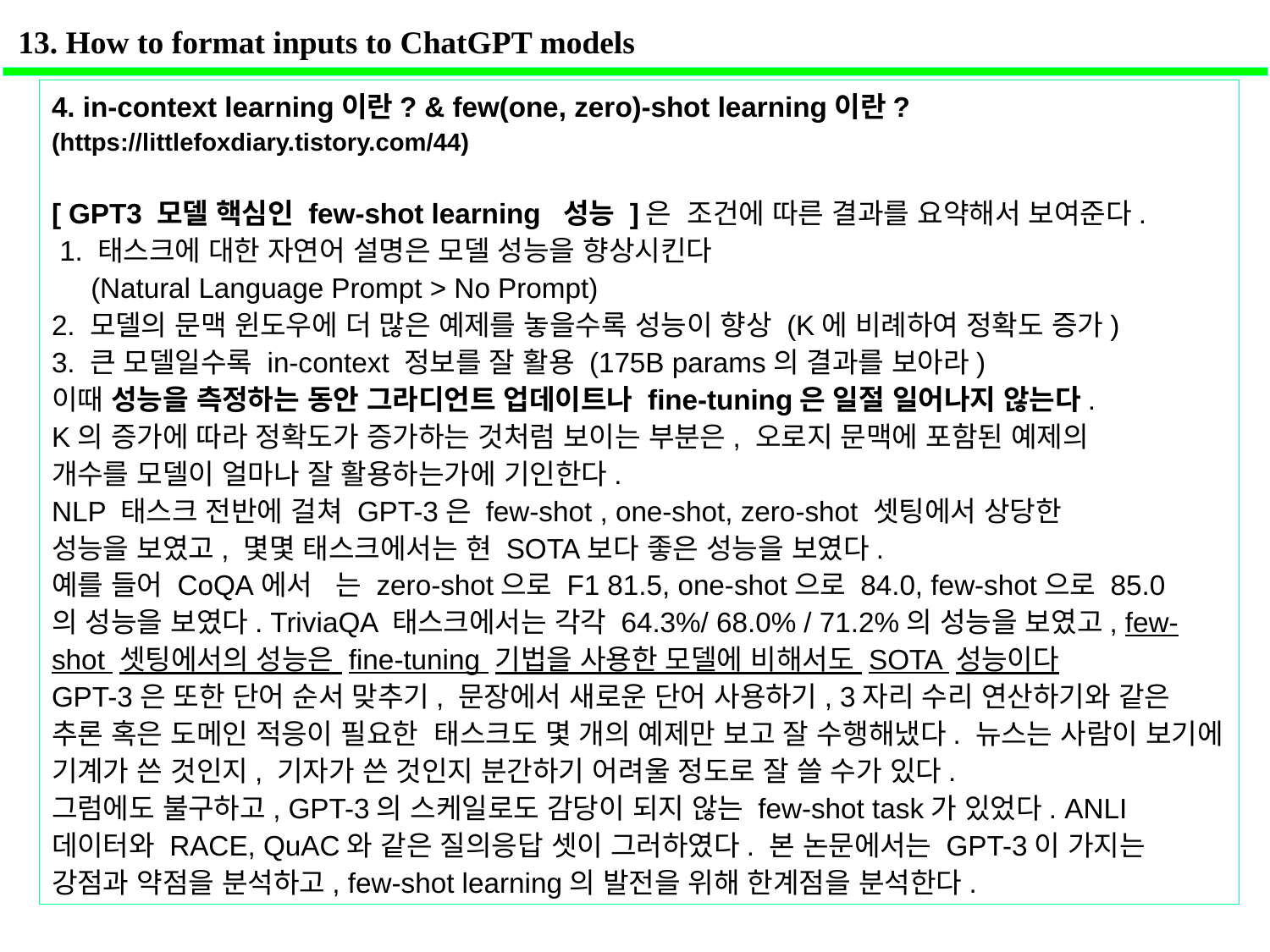

13. How to format inputs to ChatGPT models

4. in-context learning이란? & few(one, zero)-shot learning이란?
(https://littlefoxdiary.tistory.com/44)

[ GPT3 모델 핵심인 few-shot learning  성능 ]은  조건에 따른 결과를 요약해서 보여준다.
 1. 태스크에 대한 자연어 설명은 모델 성능을 향상시킨다
     (Natural Language Prompt > No Prompt)
2. 모델의 문맥 윈도우에 더 많은 예제를 놓을수록 성능이 향상 (K에 비례하여 정확도 증가)
3. 큰 모델일수록 in-context 정보를 잘 활용 (175B params의 결과를 보아라)
이때 성능을 측정하는 동안 그라디언트 업데이트나 fine-tuning은 일절 일어나지 않는다.
K의 증가에 따라 정확도가 증가하는 것처럼 보이는 부분은, 오로지 문맥에 포함된 예제의
개수를 모델이 얼마나 잘 활용하는가에 기인한다.
NLP 태스크 전반에 걸쳐 GPT-3은 few-shot , one-shot, zero-shot 셋팅에서 상당한
성능을 보였고, 몇몇 태스크에서는 현 SOTA보다 좋은 성능을 보였다.
예를 들어 CoQA에서   는 zero-shot으로 F1 81.5, one-shot으로 84.0, few-shot으로 85.0
의 성능을 보였다. TriviaQA 태스크에서는 각각 64.3%/ 68.0% / 71.2%의 성능을 보였고, few-shot 셋팅에서의 성능은 fine-tuning 기법을 사용한 모델에 비해서도 SOTA 성능이다
GPT-3은 또한 단어 순서 맞추기, 문장에서 새로운 단어 사용하기, 3자리 수리 연산하기와 같은 추론 혹은 도메인 적응이 필요한  태스크도 몇 개의 예제만 보고 잘 수행해냈다. 뉴스는 사람이 보기에 기계가 쓴 것인지, 기자가 쓴 것인지 분간하기 어려울 정도로 잘 쓸 수가 있다.
그럼에도 불구하고, GPT-3의 스케일로도 감당이 되지 않는 few-shot task가 있었다. ANLI데이터와 RACE, QuAC와 같은 질의응답 셋이 그러하였다. 본 논문에서는 GPT-3이 가지는 강점과 약점을 분석하고, few-shot learning의 발전을 위해 한계점을 분석한다.